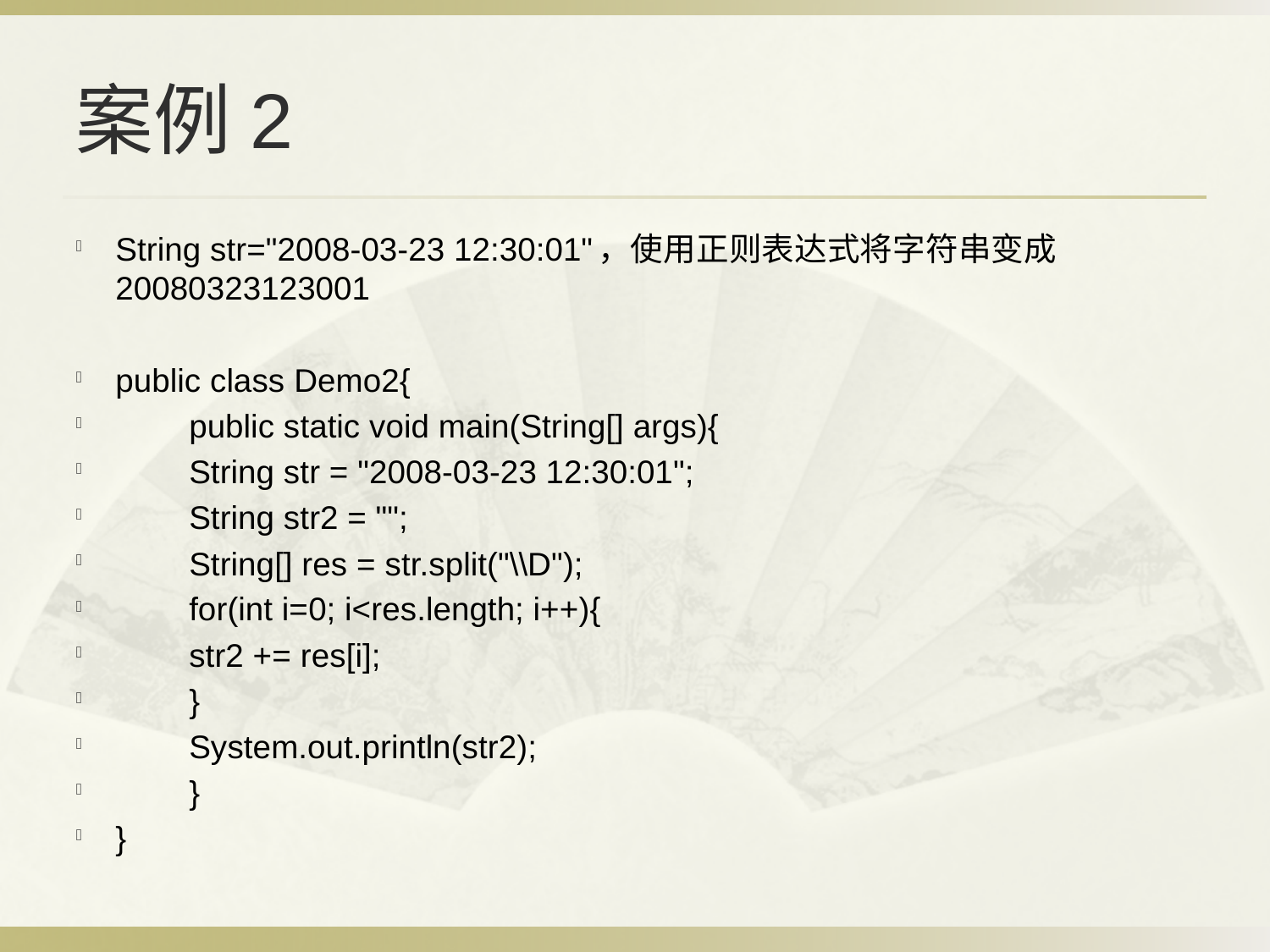

# 案例2
String str="2008-03-23 12:30:01"，使用正则表达式将字符串变成20080323123001

public class Demo2{
	public static void main(String[] args){
		String str = "2008-03-23 12:30:01";
		String str2 = "";
		String[] res = str.split("\\D");
		for(int i=0; i<res.length; i++){
			str2 += res[i];
		}
		System.out.println(str2);
	}
}